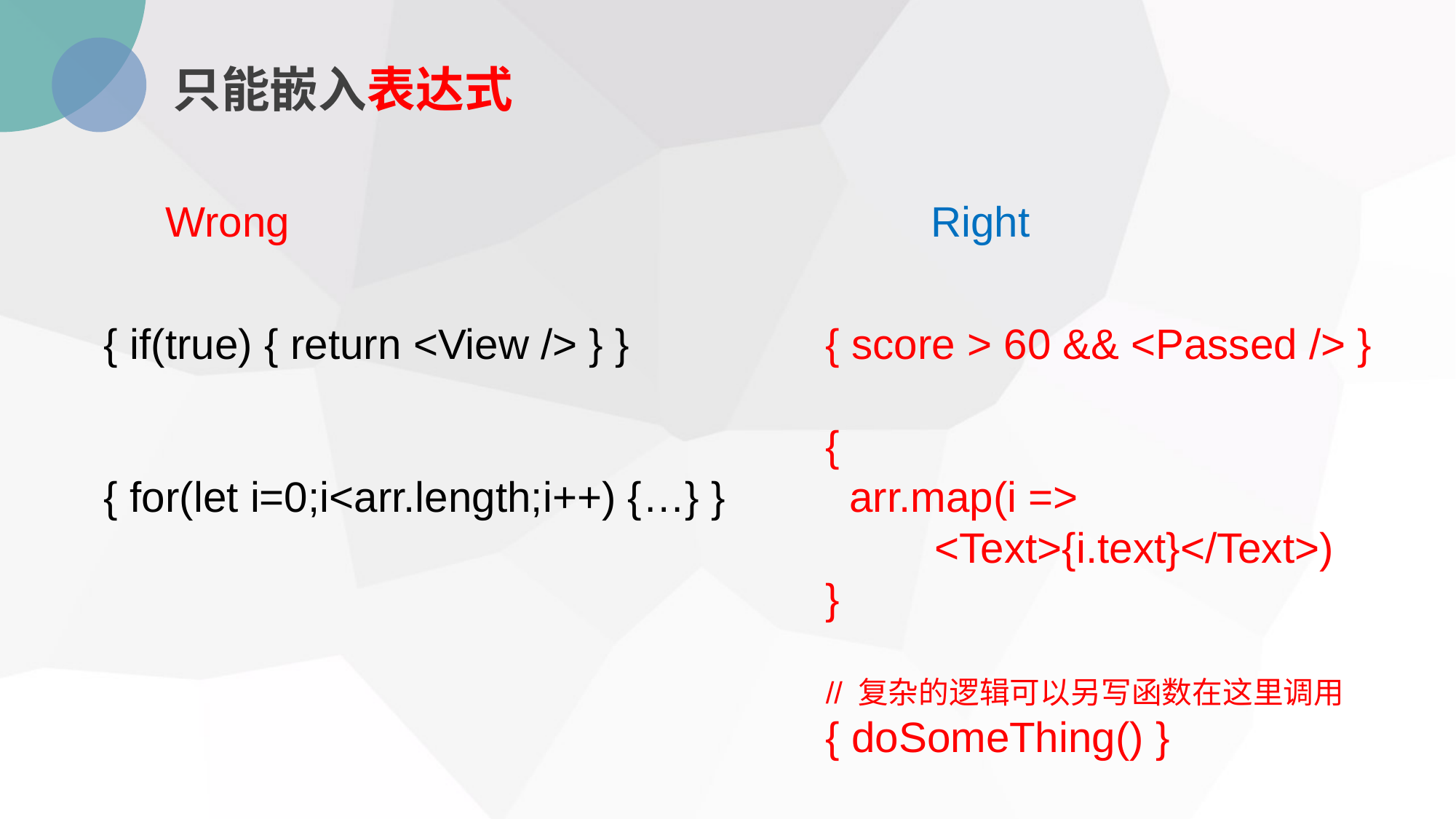

只能嵌入表达式
 Wrong
{ if(true) { return <View /> } }

{ for(let i=0;i<arr.length;i++) {…} }

     Right
{ score > 60 && <Passed /> }

{
  arr.map(i =>
	<Text>{i.text}</Text>)
}

// 复杂的逻辑可以另写函数在这里调用
{ doSomeThing() }